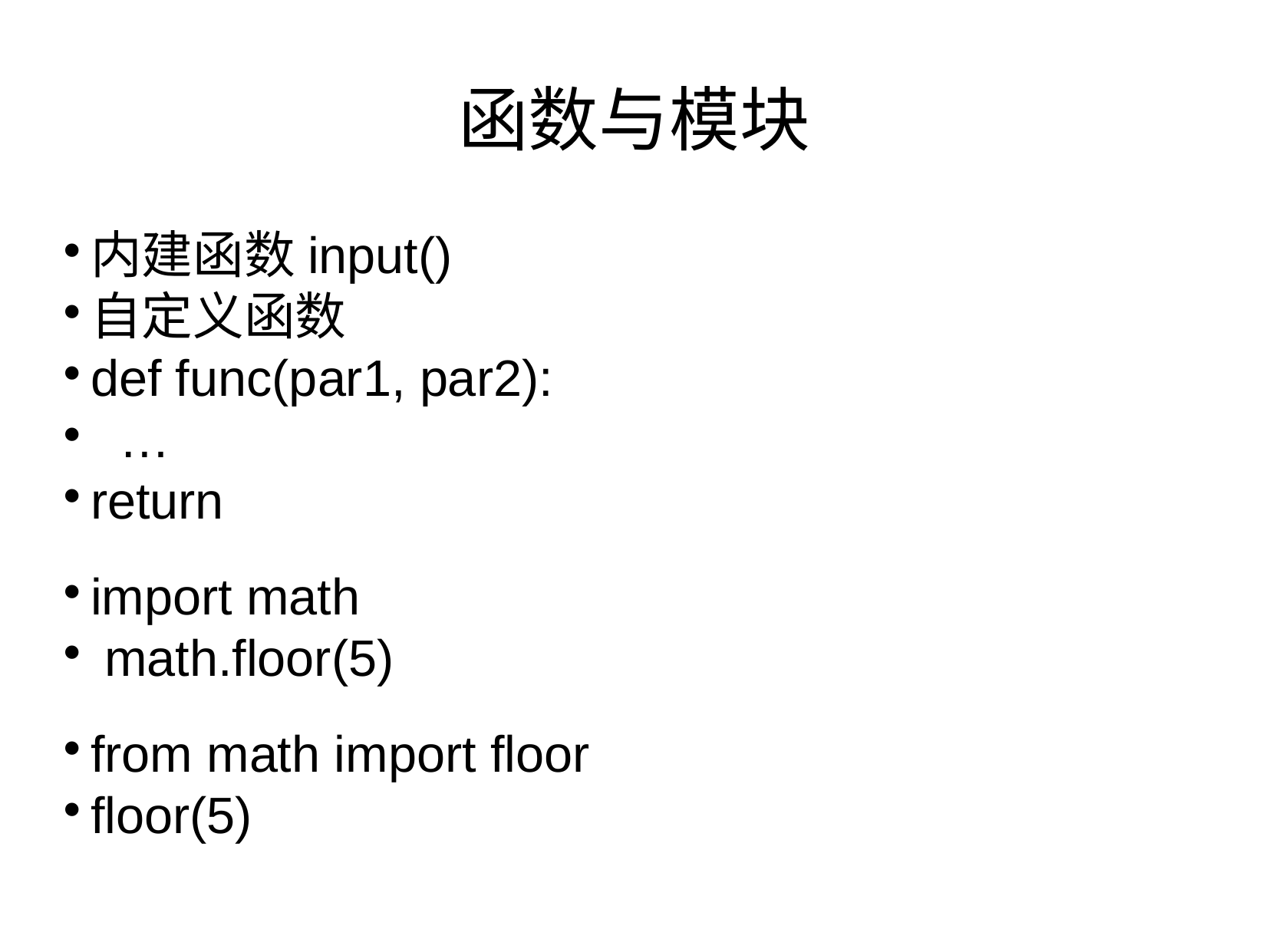

函数与模块
内建函数input()
自定义函数
def func(par1, par2):
  …
return

import math
 math.floor(5)

from math import floor
floor(5)